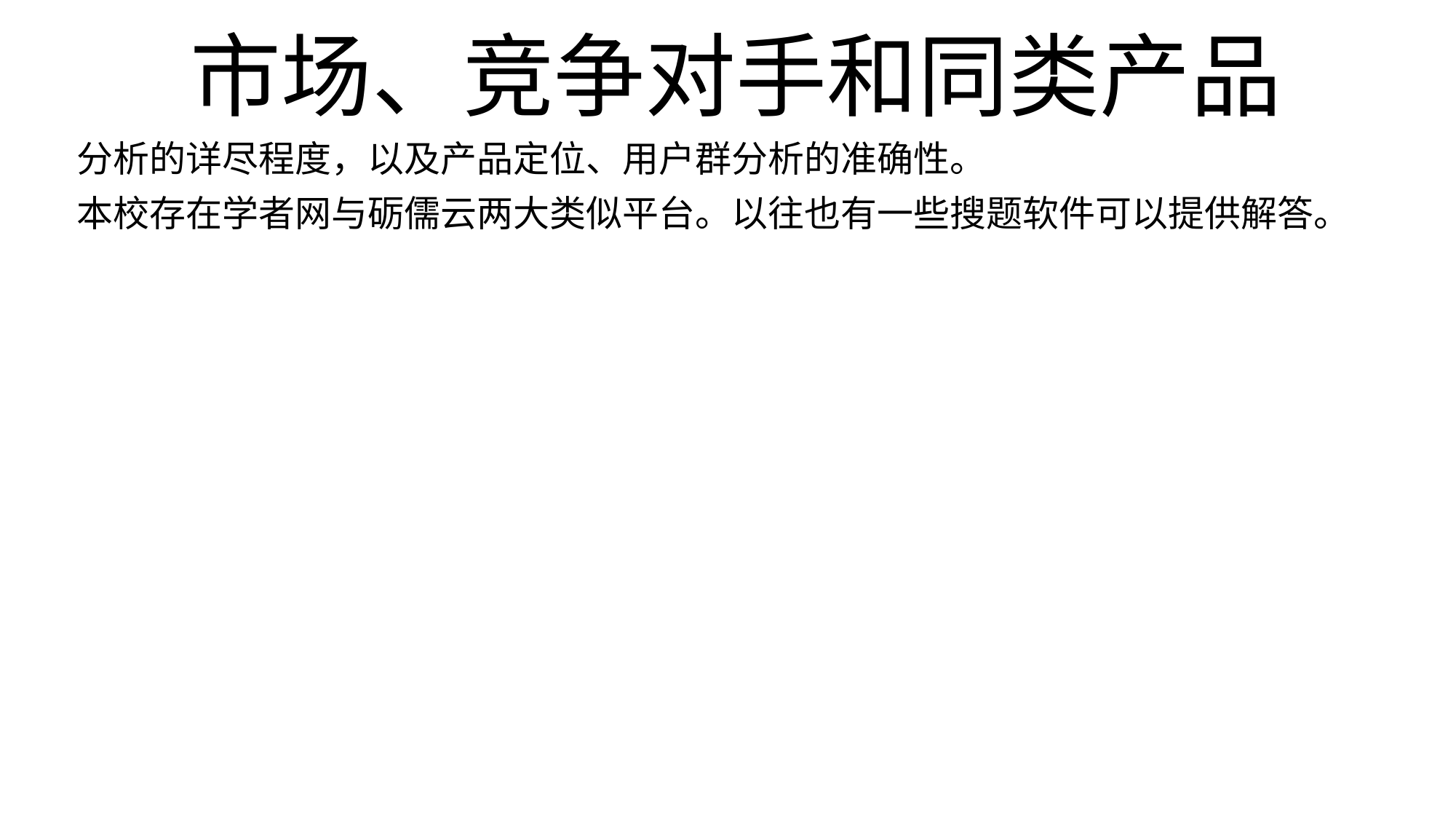

# 市场、竞争对手和同类产品
分析的详尽程度，以及产品定位、用户群分析的准确性。
本校存在学者网与砺儒云两大类似平台。以往也有一些搜题软件可以提供解答。